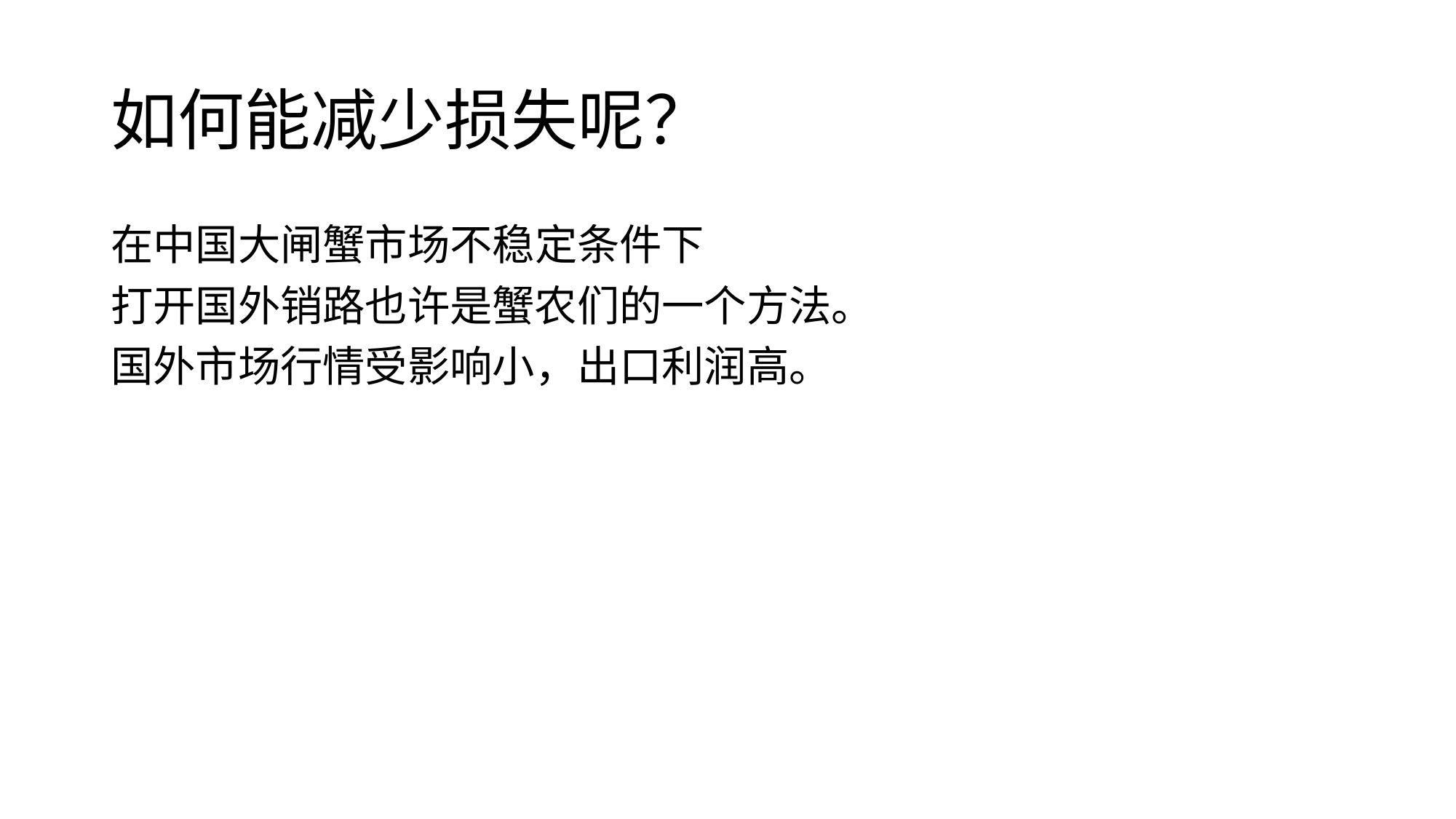

# 如何能减少损失呢？
在中国大闸蟹市场不稳定条件下
打开国外销路也许是蟹农们的一个方法。
国外市场行情受影响小，出口利润高。